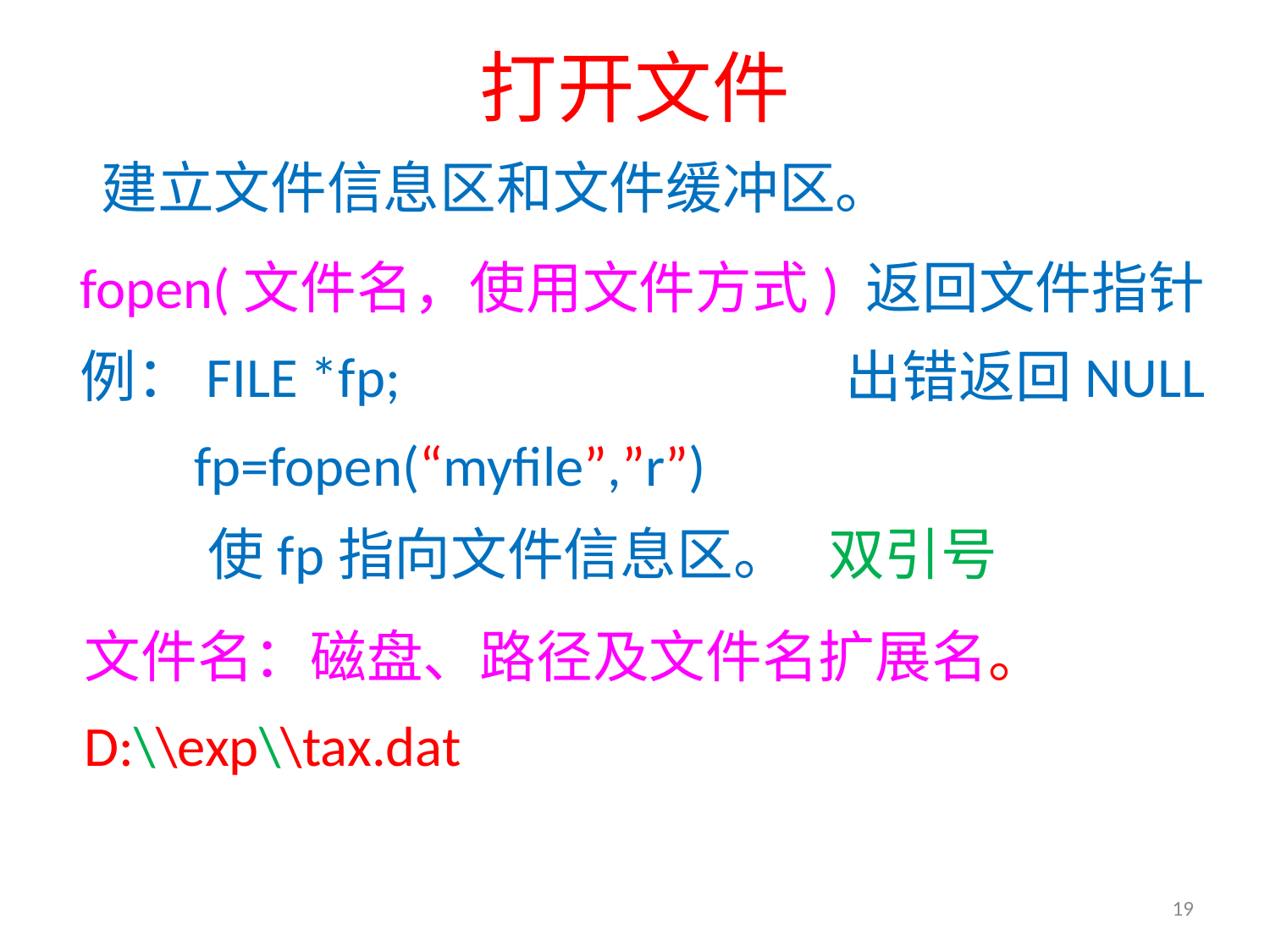

# 打开文件
建立文件信息区和文件缓冲区。
fopen(文件名，使用文件方式) 返回文件指针
例：FILE *fp;                                  出错返回NULL
         fp=fopen(“myfile”,”r”)
         使fp指向文件信息区。   双引号
文件名：磁盘、路径及文件名扩展名。
D:\\exp\\tax.dat
19